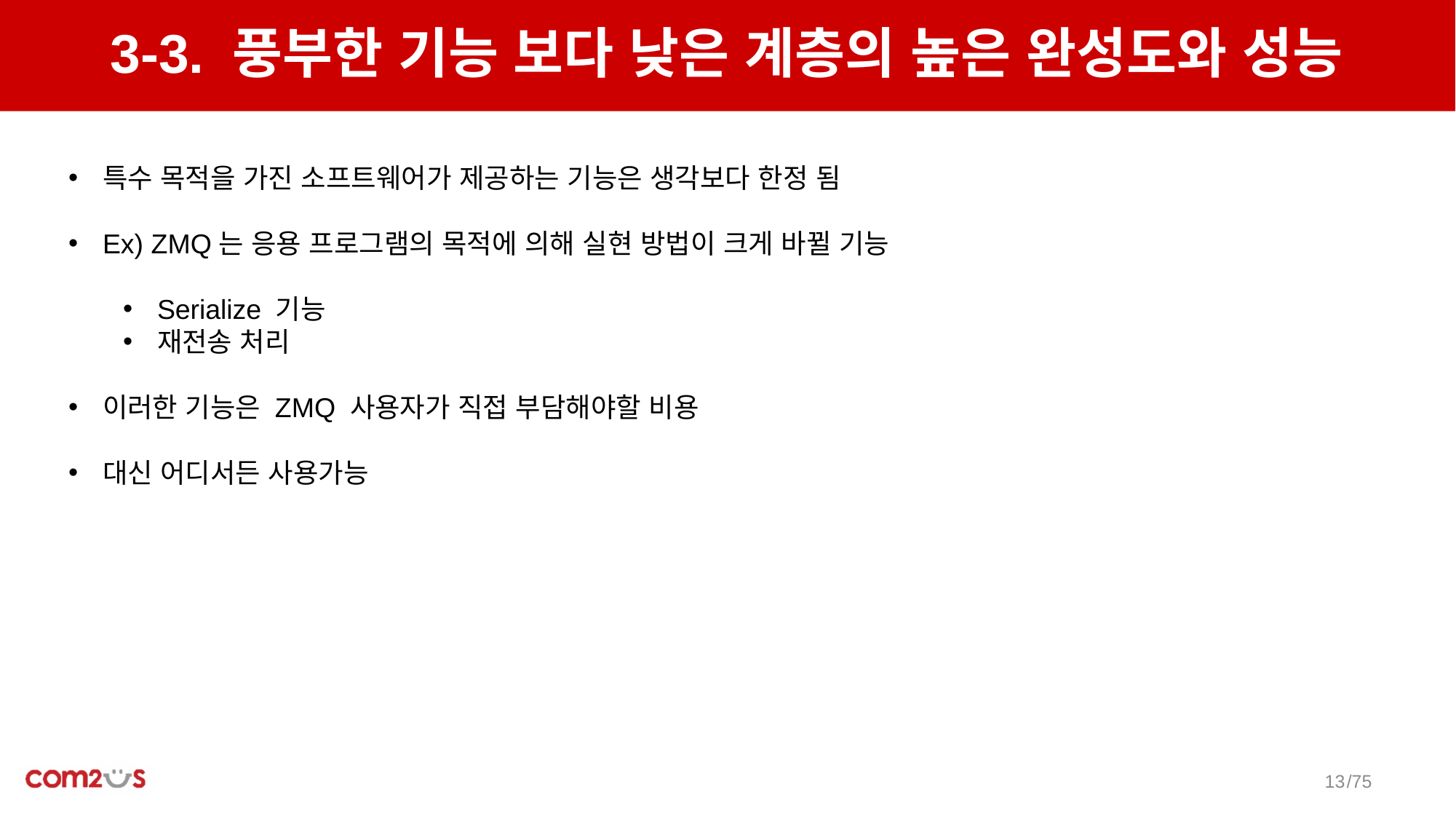

# 3-3. 풍부한 기능 보다 낮은 계층의 높은 완성도와 성능
특수 목적을 가진 소프트웨어가 제공하는 기능은 생각보다 한정 됨

Ex) ZMQ는 응용 프로그램의 목적에 의해 실현 방법이 크게 바뀔 기능

Serialize 기능
재전송 처리

이러한 기능은 ZMQ 사용자가 직접 부담해야할 비용

대신 어디서든 사용가능

13